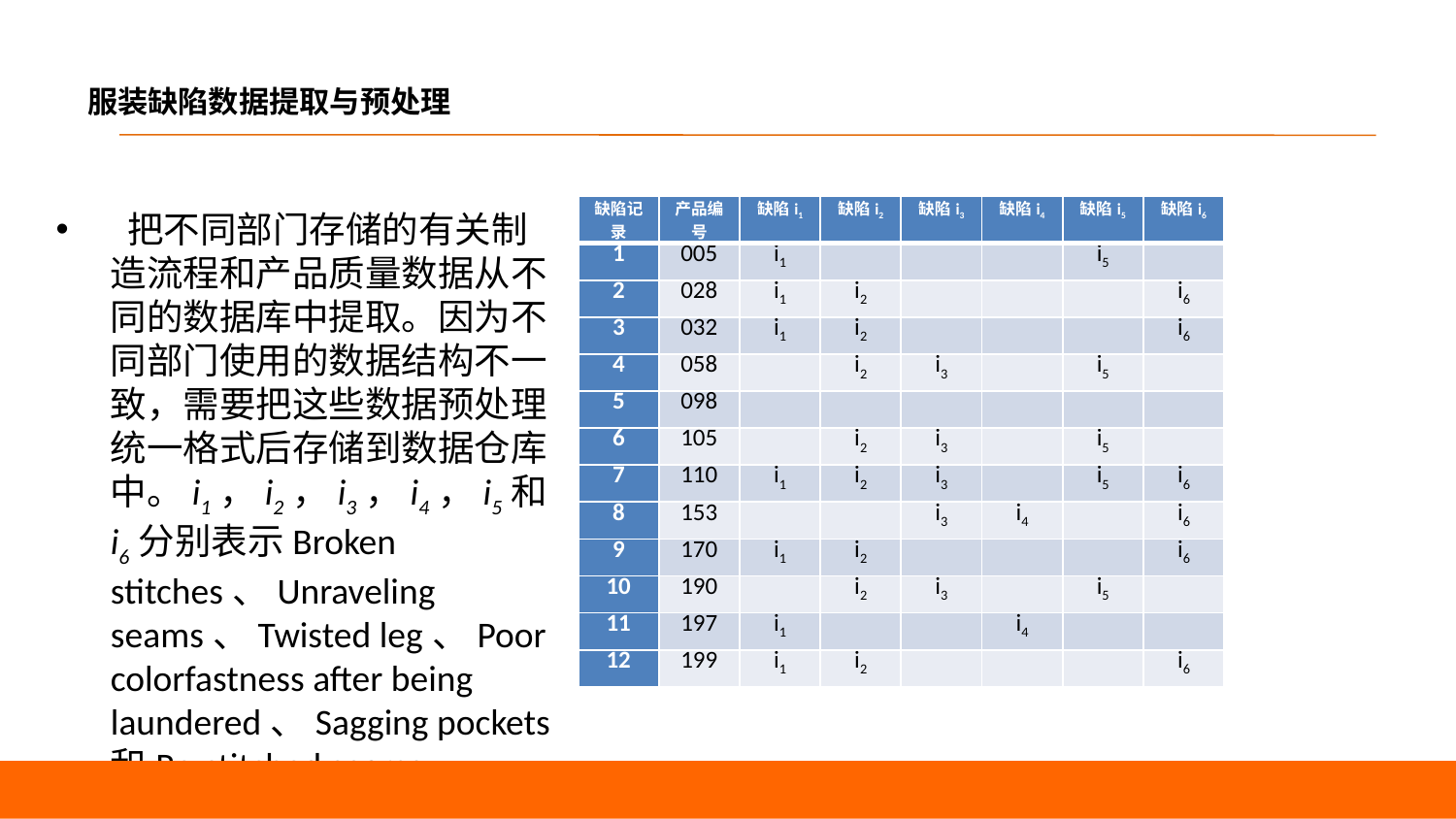

# 服装缺陷数据提取与预处理
| 缺陷记录 | 产品编号 | 缺陷i1 | 缺陷i2 | 缺陷i3 | 缺陷i4 | 缺陷i5 | 缺陷i6 |
| --- | --- | --- | --- | --- | --- | --- | --- |
| 1 | 005 | i1 |  |  |  | i5 |  |
| 2 | 028 | i1 | i2 |  |  |  | i6 |
| 3 | 032 | i1 | i2 |  |  |  | i6 |
| 4 | 058 |  | i2 | i3 |  | i5 |  |
| 5 | 098 |  |  |  |  |  |  |
| 6 | 105 |  | i2 | i3 |  | i5 |  |
| 7 | 110 | i1 | i2 | i3 |  | i5 | i6 |
| 8 | 153 |  |  | i3 | i4 |  | i6 |
| 9 | 170 | i1 | i2 |  |  |  | i6 |
| 10 | 190 |  | i2 | i3 |  | i5 |  |
| 11 | 197 | i1 |  |  | i4 |  |  |
| 12 | 199 | i1 | i2 |  |  |  | i6 |
 把不同部门存储的有关制造流程和产品质量数据从不同的数据库中提取。因为不同部门使用的数据结构不一致，需要把这些数据预处理统一格式后存储到数据仓库中。i1，i2，i3，i4，i5和i6分别表示Broken stitches、Unraveling seams、Twisted leg、Poor colorfastness after being laundered、Sagging pockets和Re-stitched seams。